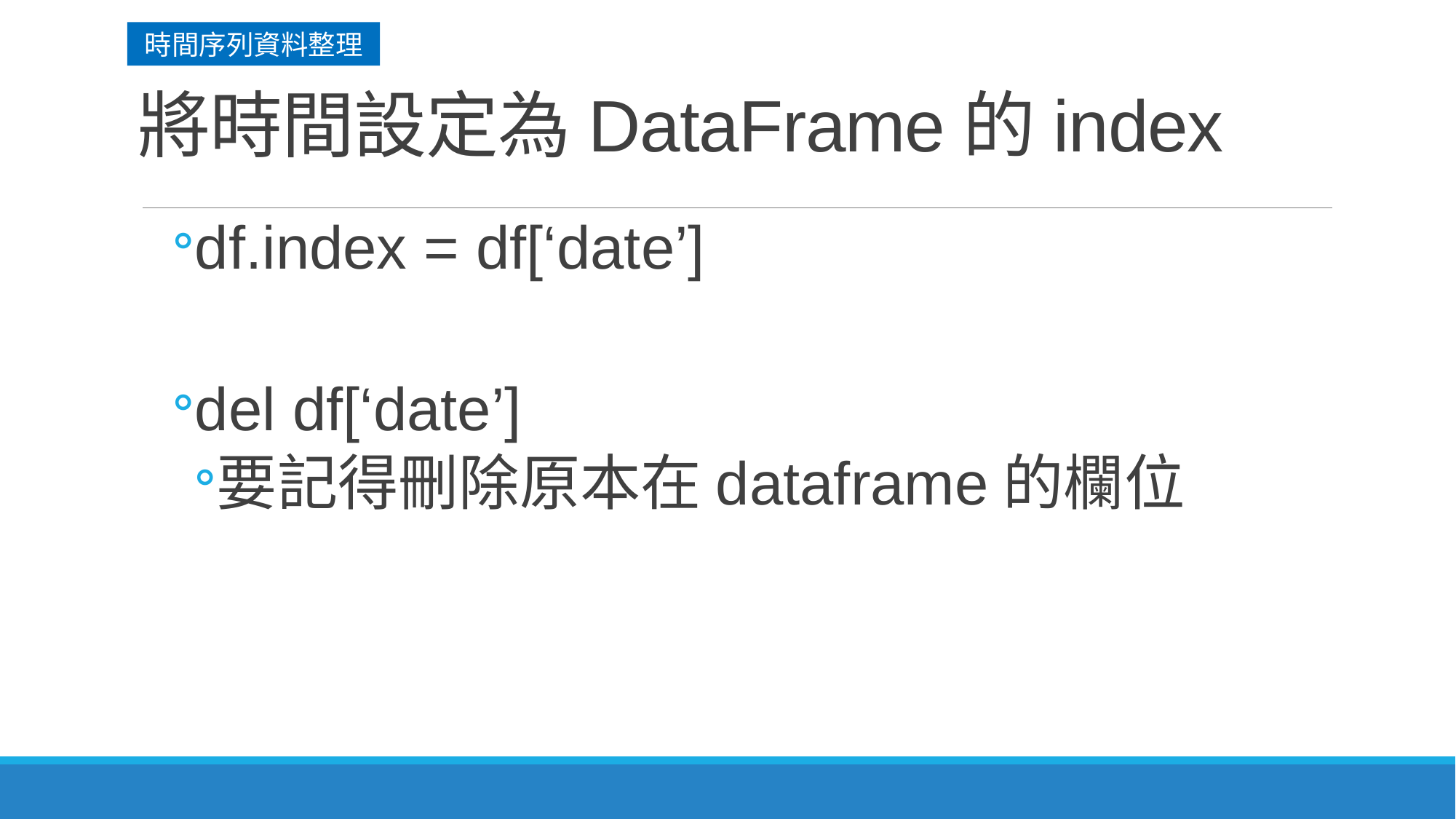

時間序列資料整理
# 將時間設定為DataFrame的index
df.index = df[‘date’]

del df[‘date’]
要記得刪除原本在dataframe的欄位